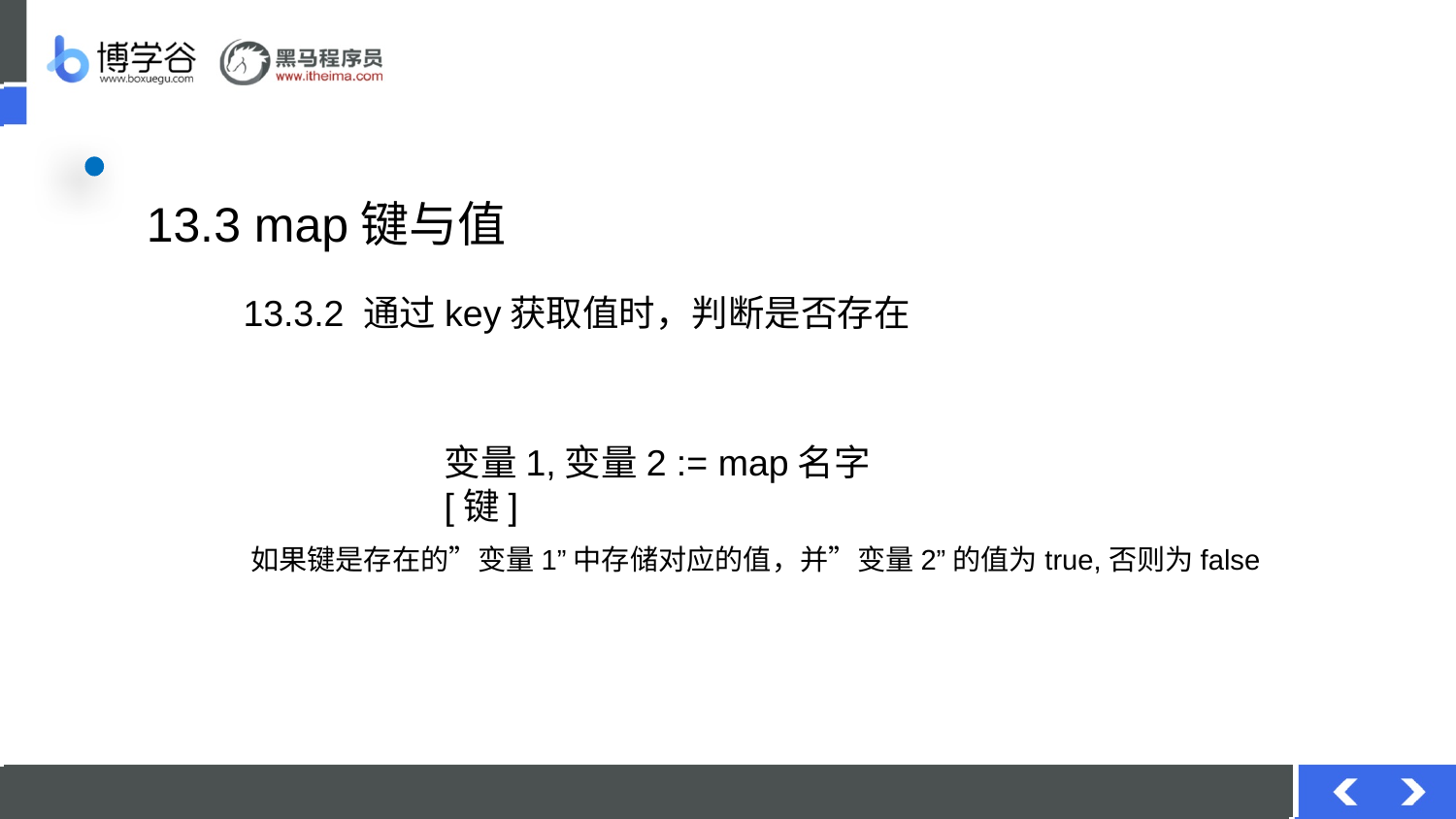

# 13.3 map键与值
13.3.2 通过key获取值时，判断是否存在
变量1,变量2 := map名字[键]
如果键是存在的”变量1”中存储对应的值，并”变量2”的值为true,否则为false